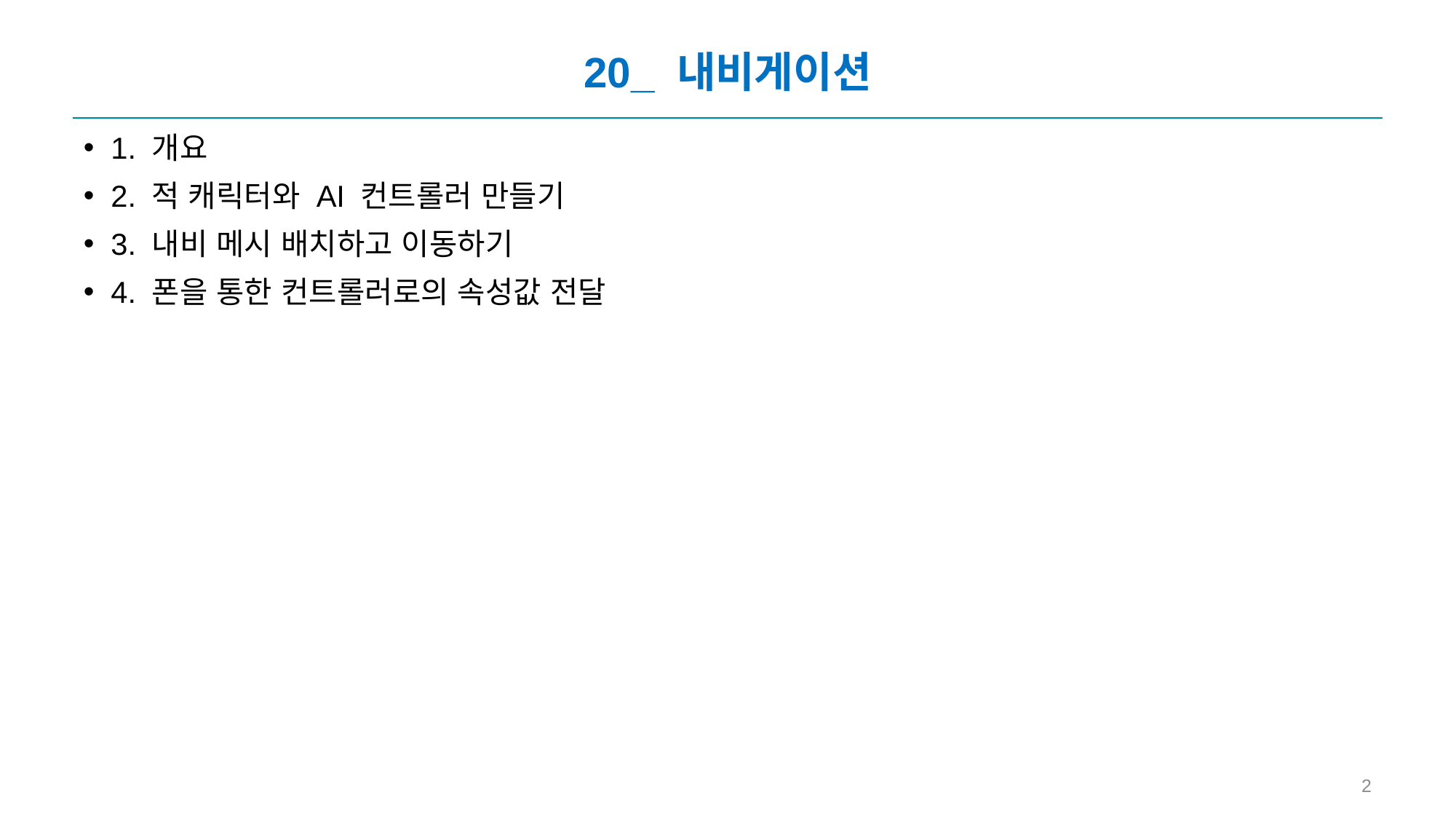

# 20_ 내비게이션
1. 개요
2. 적 캐릭터와 AI 컨트롤러 만들기
3. 내비 메시 배치하고 이동하기
4. 폰을 통한 컨트롤러로의 속성값 전달

2